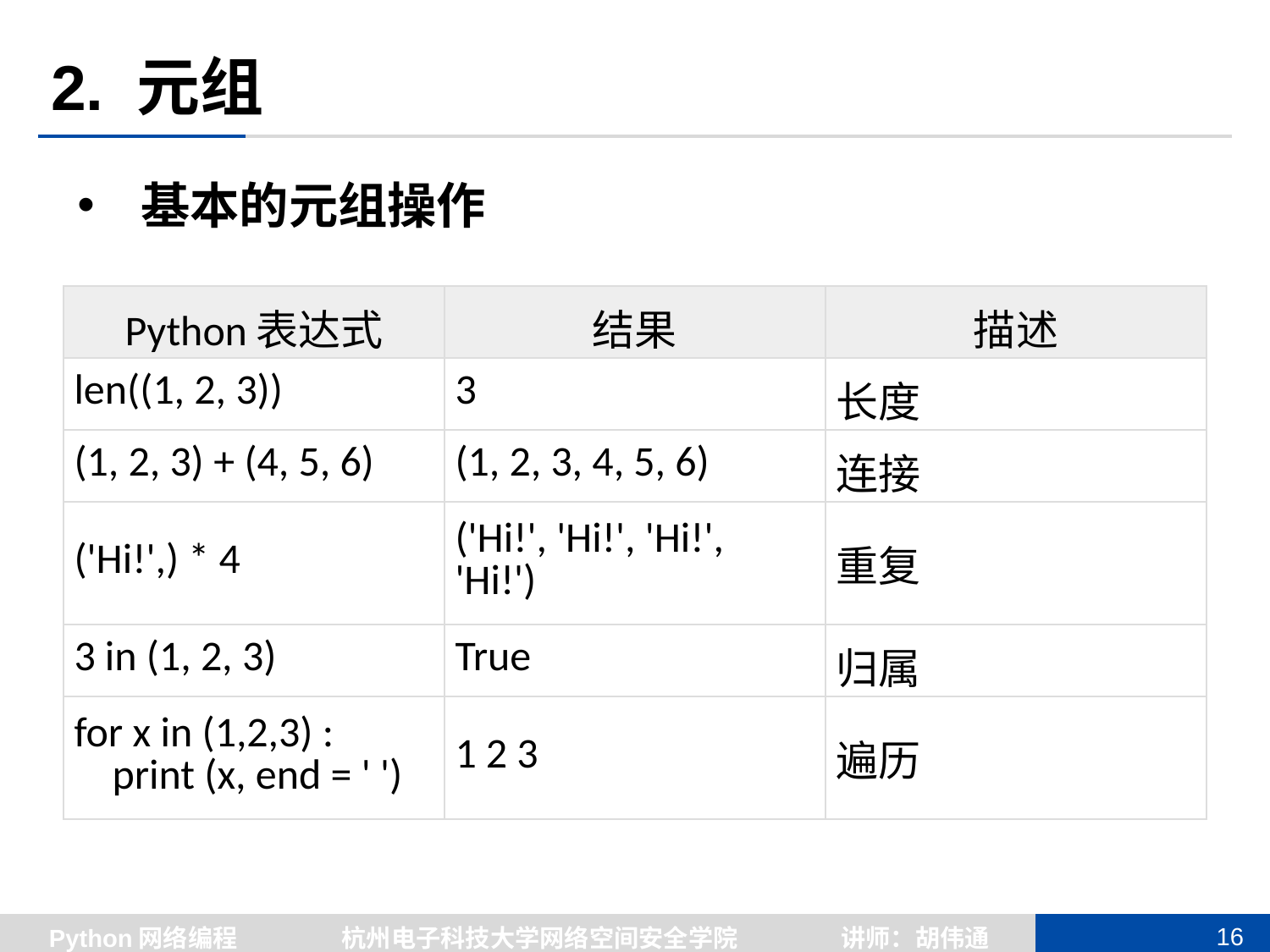

# 2. 元组
基本的元组操作
| Python表达式 | 结果 | 描述 |
| --- | --- | --- |
| len((1, 2, 3)) | 3 | 长度 |
| (1, 2, 3) + (4, 5, 6) | (1, 2, 3, 4, 5, 6) | 连接 |
| ('Hi!',) \* 4 | ('Hi!', 'Hi!', 'Hi!', 'Hi!') | 重复 |
| 3 in (1, 2, 3) | True | 归属 |
| for x in (1,2,3) : print (x, end = ' ') | 1 2 3 | 遍历 |